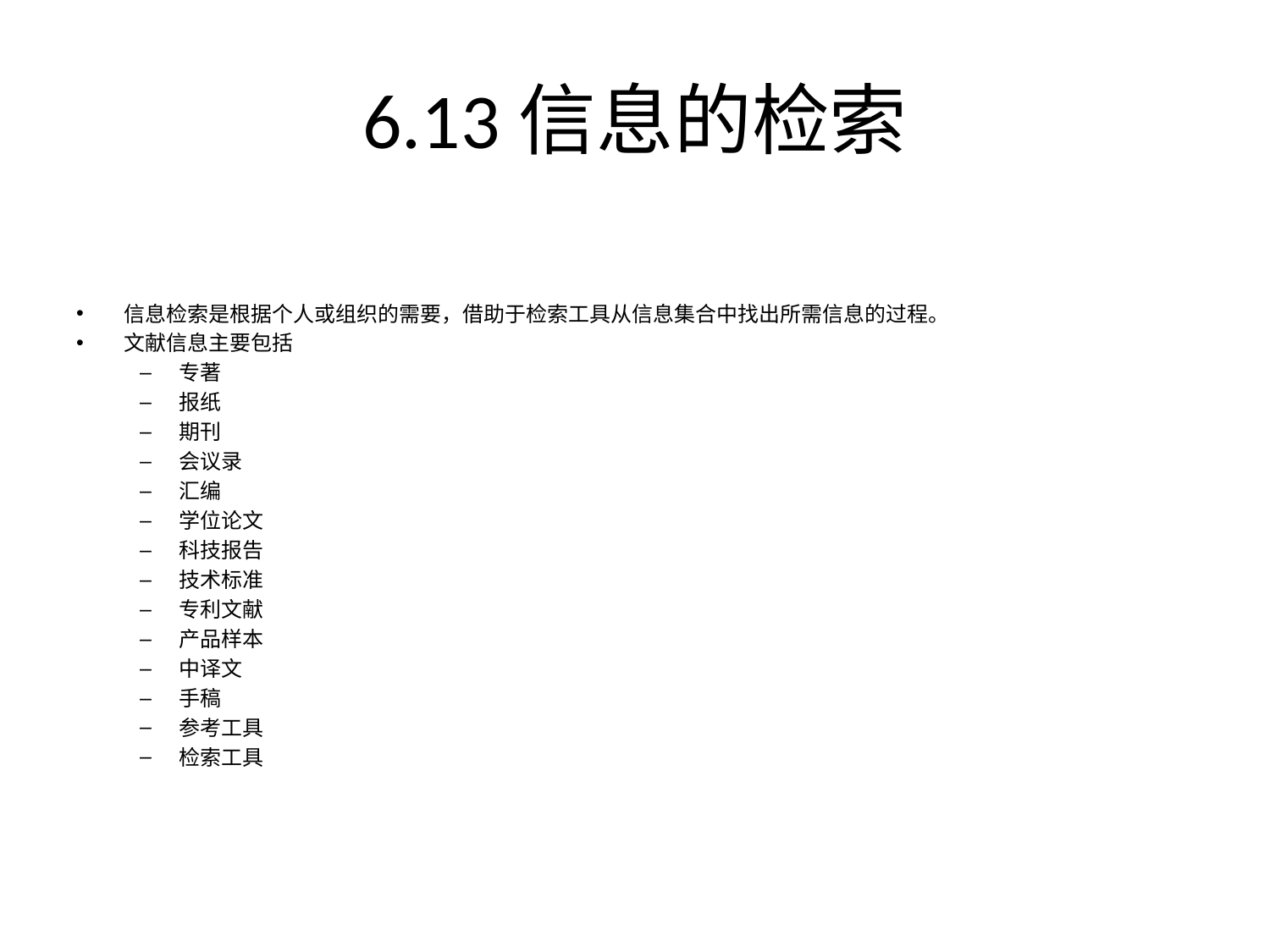

# 6.13信息的检索

信息检索是根据个人或组织的需要，借助于检索工具从信息集合中找出所需信息的过程。
文献信息主要包括
专著
报纸
期刊
会议录
汇编
学位论文
科技报告
技术标准
专利文献
产品样本
中译文
手稿
参考工具
检索工具